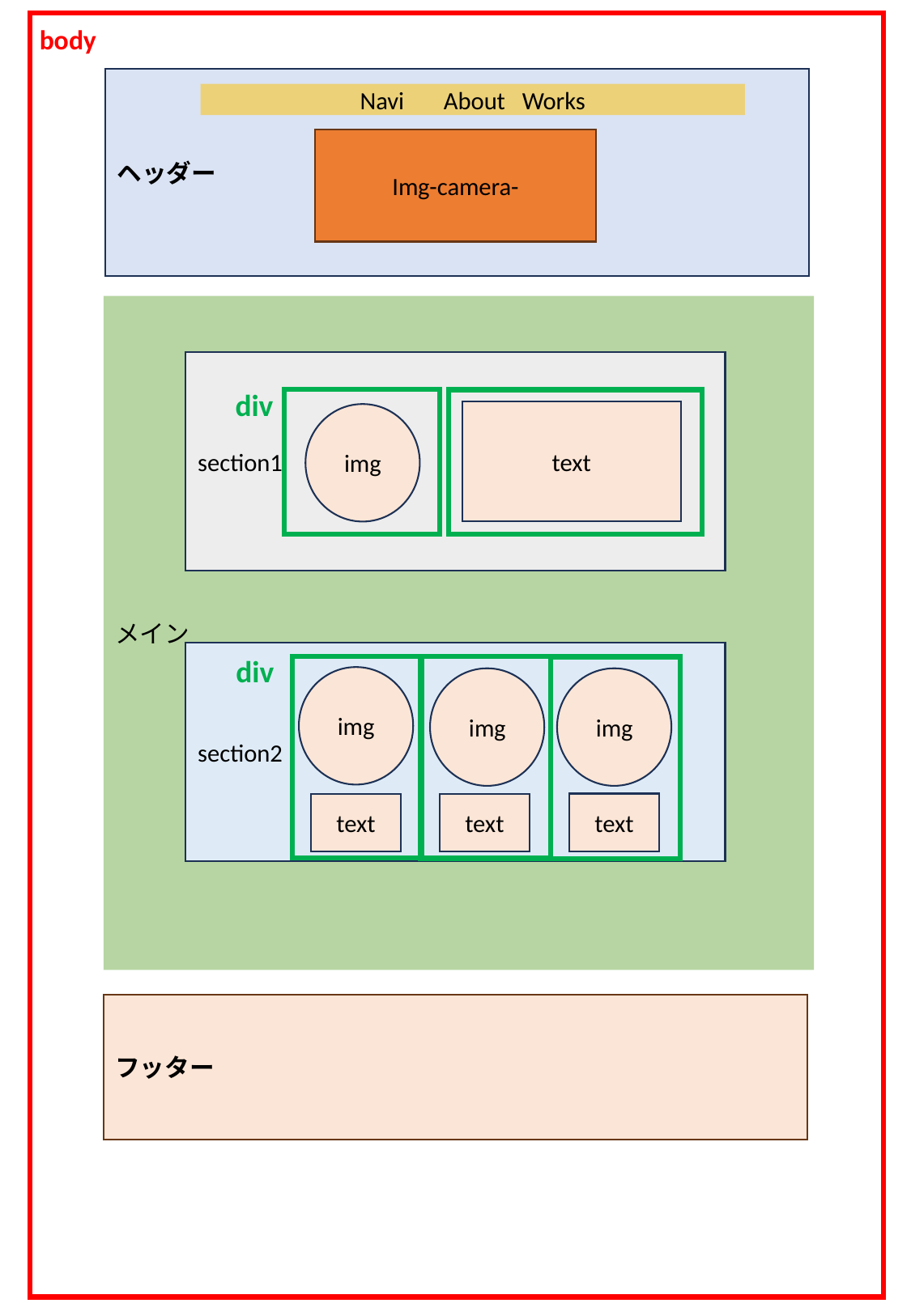

body
ヘッダー
Navi       About   Works
Img-camera-
メイン
section1
div

text
img
section2
div

img
img
img
text
text
text
フッター